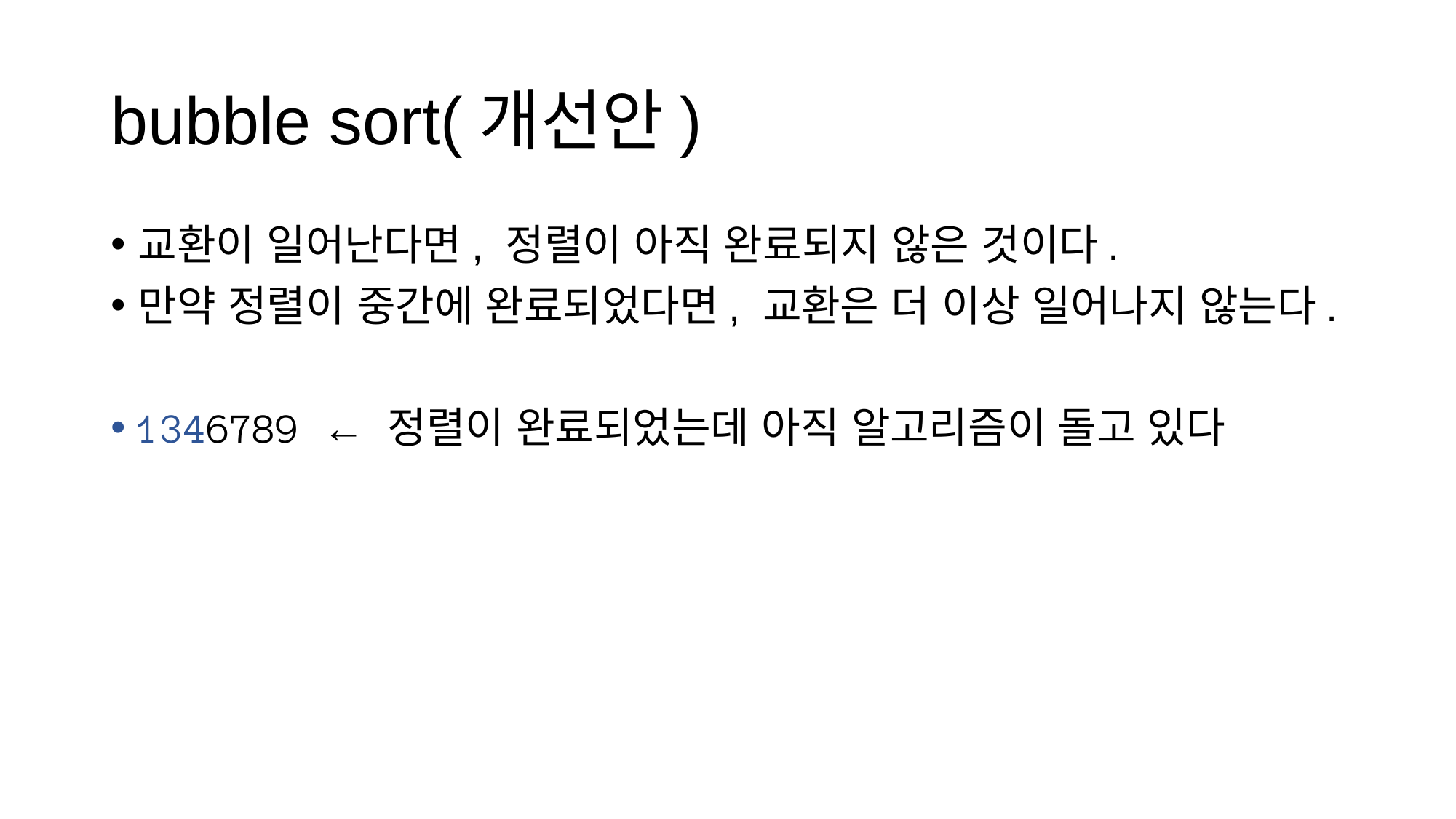

# bubble sort(개선안)
교환이 일어난다면, 정렬이 아직 완료되지 않은 것이다.
만약 정렬이 중간에 완료되었다면, 교환은 더 이상 일어나지 않는다.

1346789 ← 정렬이 완료되었는데 아직 알고리즘이 돌고 있다